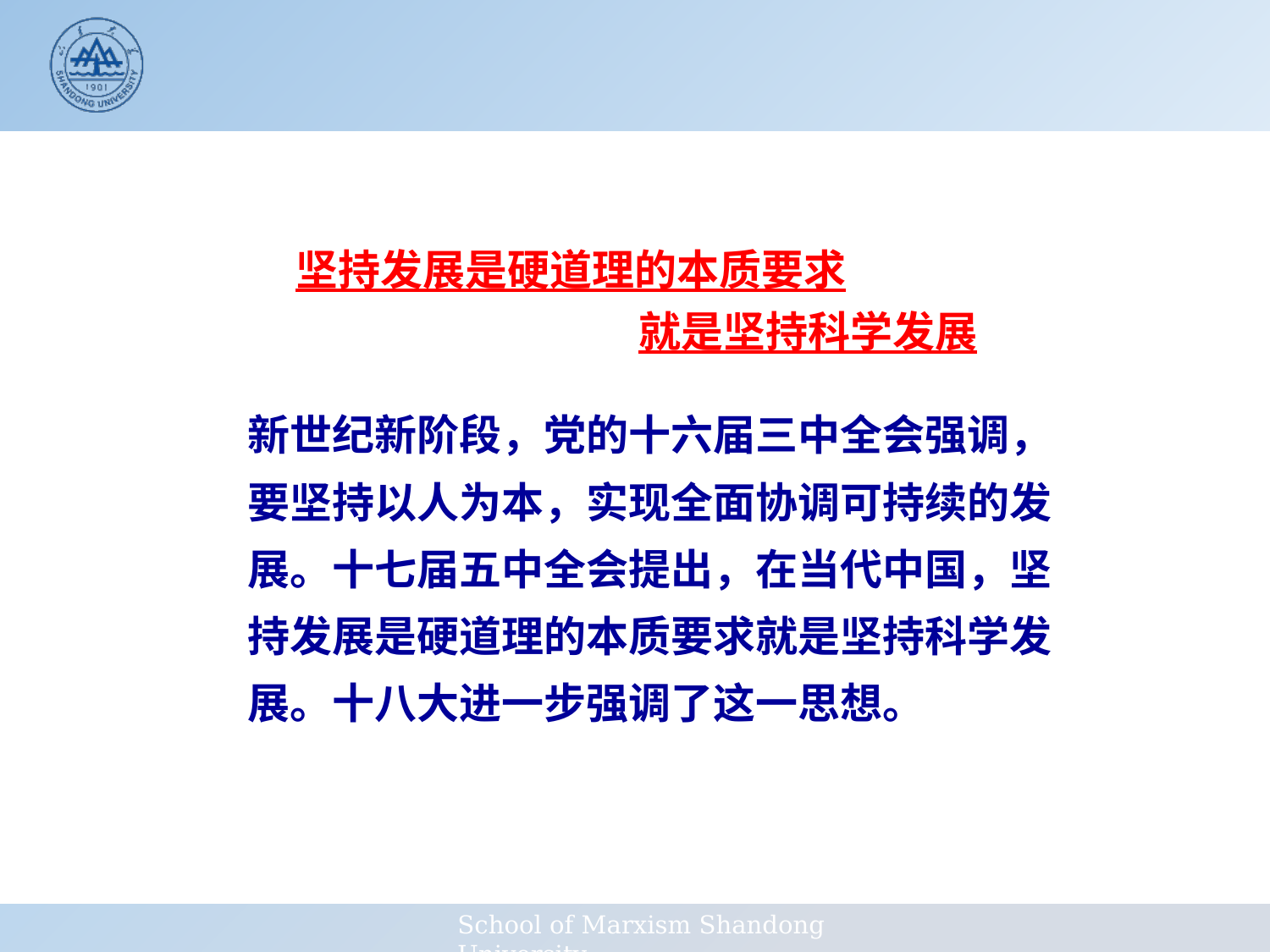

坚持发展是硬道理的本质要求
                                        就是坚持科学发展
新世纪新阶段，党的十六届三中全会强调，要坚持以人为本，实现全面协调可持续的发展。十七届五中全会提出，在当代中国，坚持发展是硬道理的本质要求就是坚持科学发展。十八大进一步强调了这一思想。